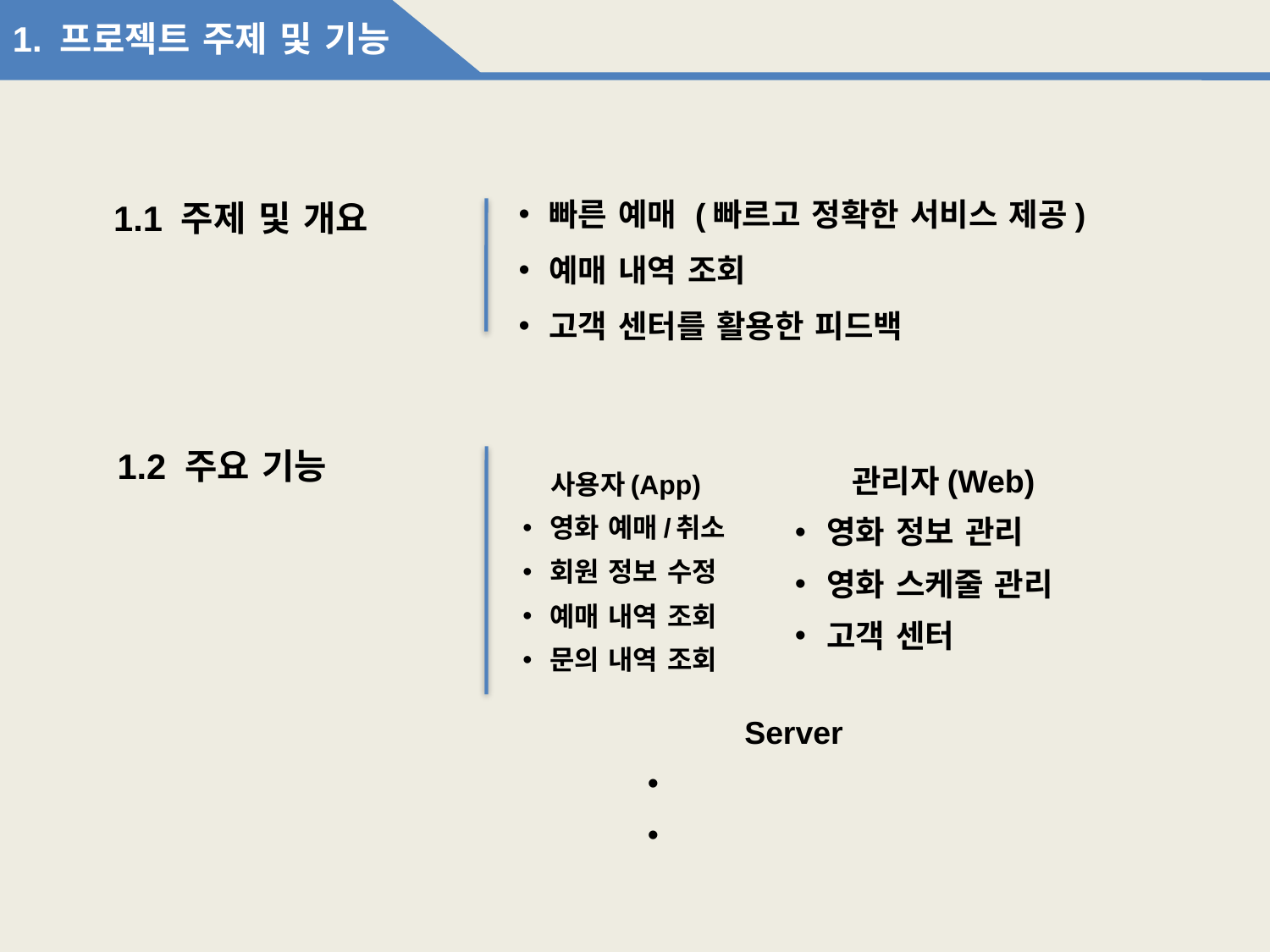

1. 프로젝트 주제 및 기능

빠른 예매 (빠르고 정확한 서비스 제공)
예매 내역 조회
고객 센터를 활용한 피드백

1.1 주제 및 개요

1.2 주요 기능

사용자(App)
영화 예매/취소
회원 정보 수정
예매 내역 조회
문의 내역 조회
관리자(Web)
영화 정보 관리
영화 스케줄 관리
고객 센터
Server